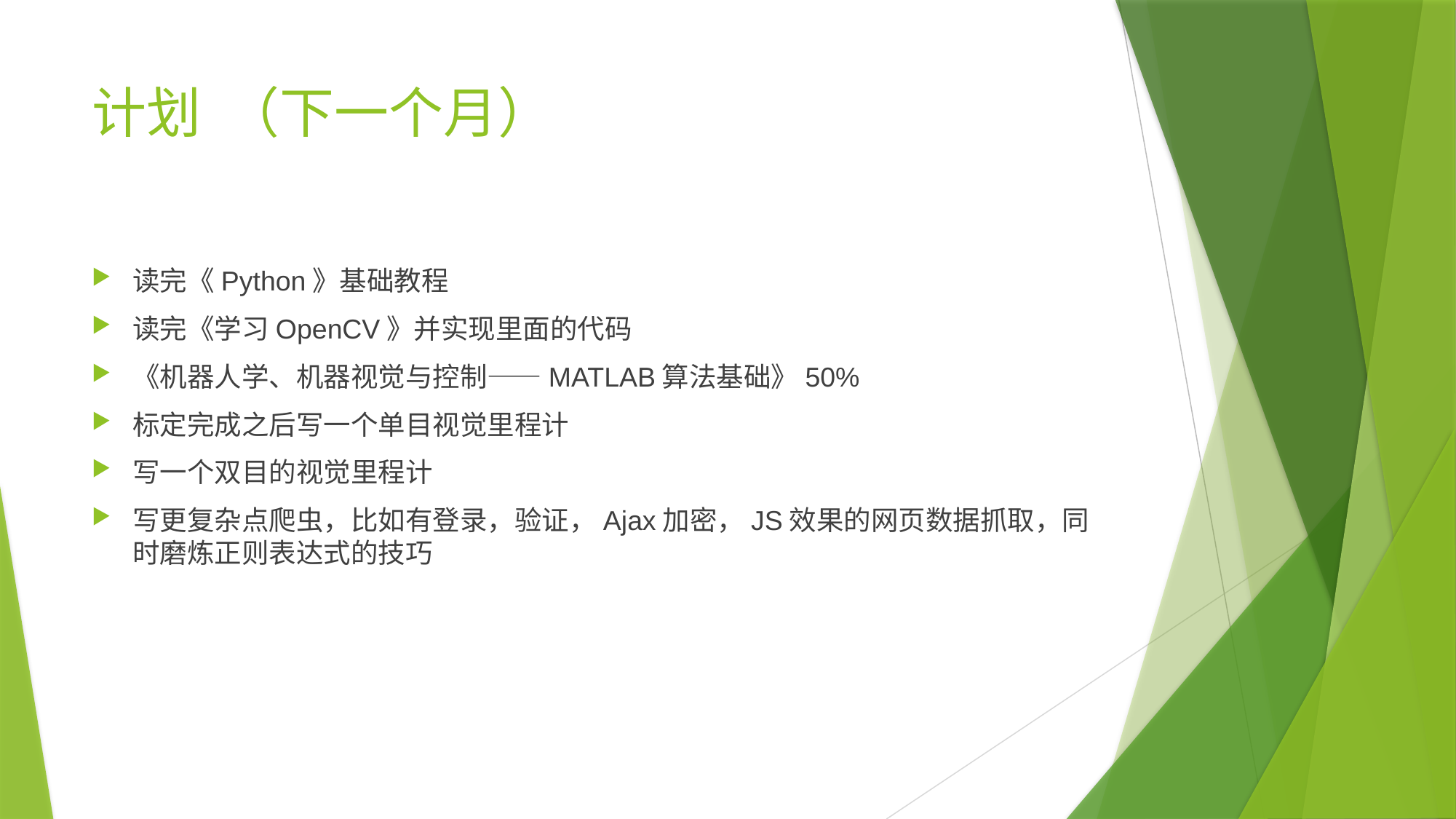

# 计划  （下一个月）
读完《Python》基础教程
读完《学习OpenCV》并实现里面的代码
《机器人学、机器视觉与控制——MATLAB算法基础》50%
标定完成之后写一个单目视觉里程计
写一个双目的视觉里程计
写更复杂点爬虫，比如有登录，验证，Ajax加密，JS效果的网页数据抓取，同时磨炼正则表达式的技巧